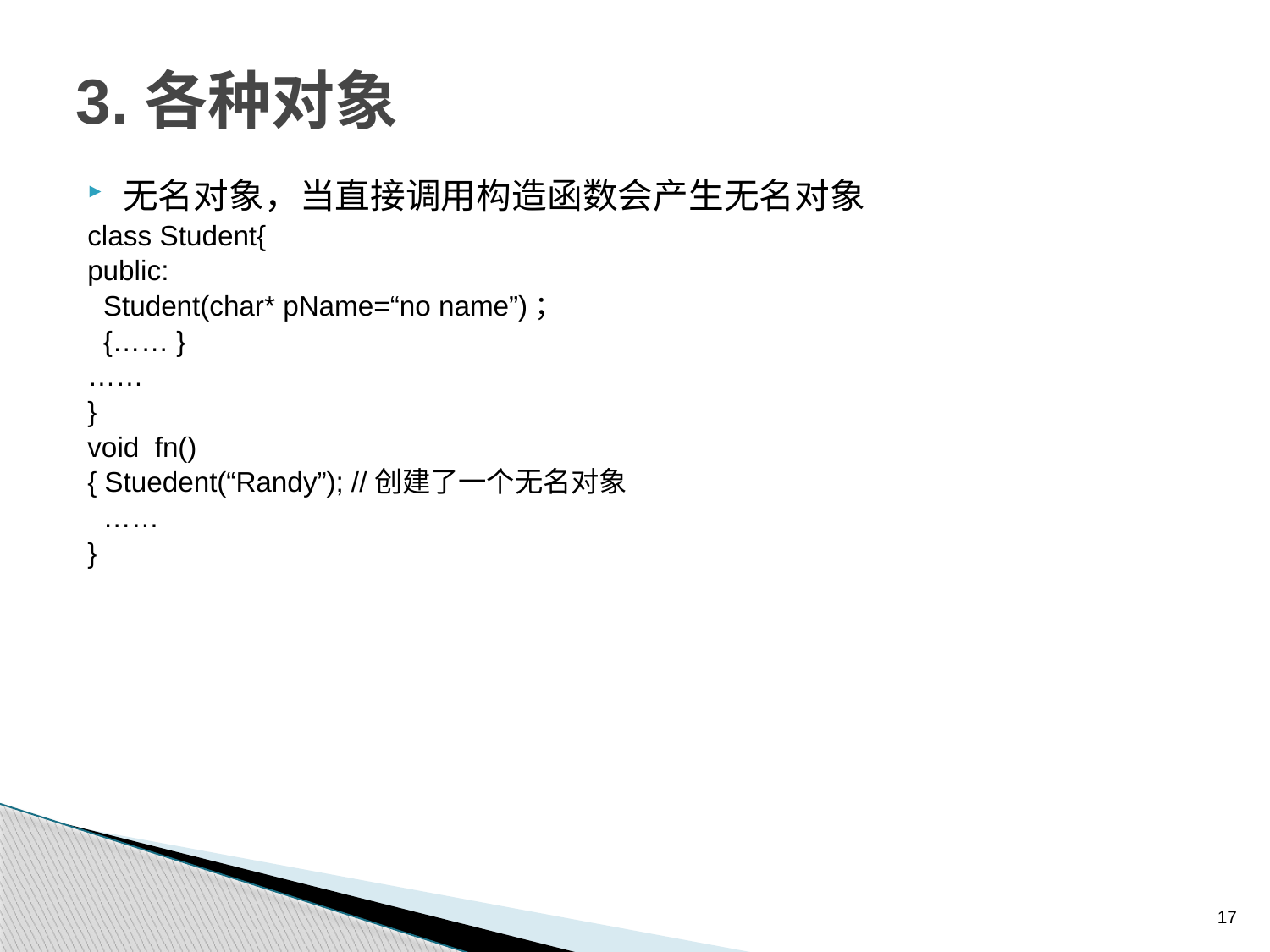

# 3.各种对象
无名对象，当直接调用构造函数会产生无名对象
class Student{
public:
  Student(char* pName=“no name”)；
  {…… }
……
}
void  fn()
{ Stuedent(“Randy”); //创建了一个无名对象
  ……
}
17